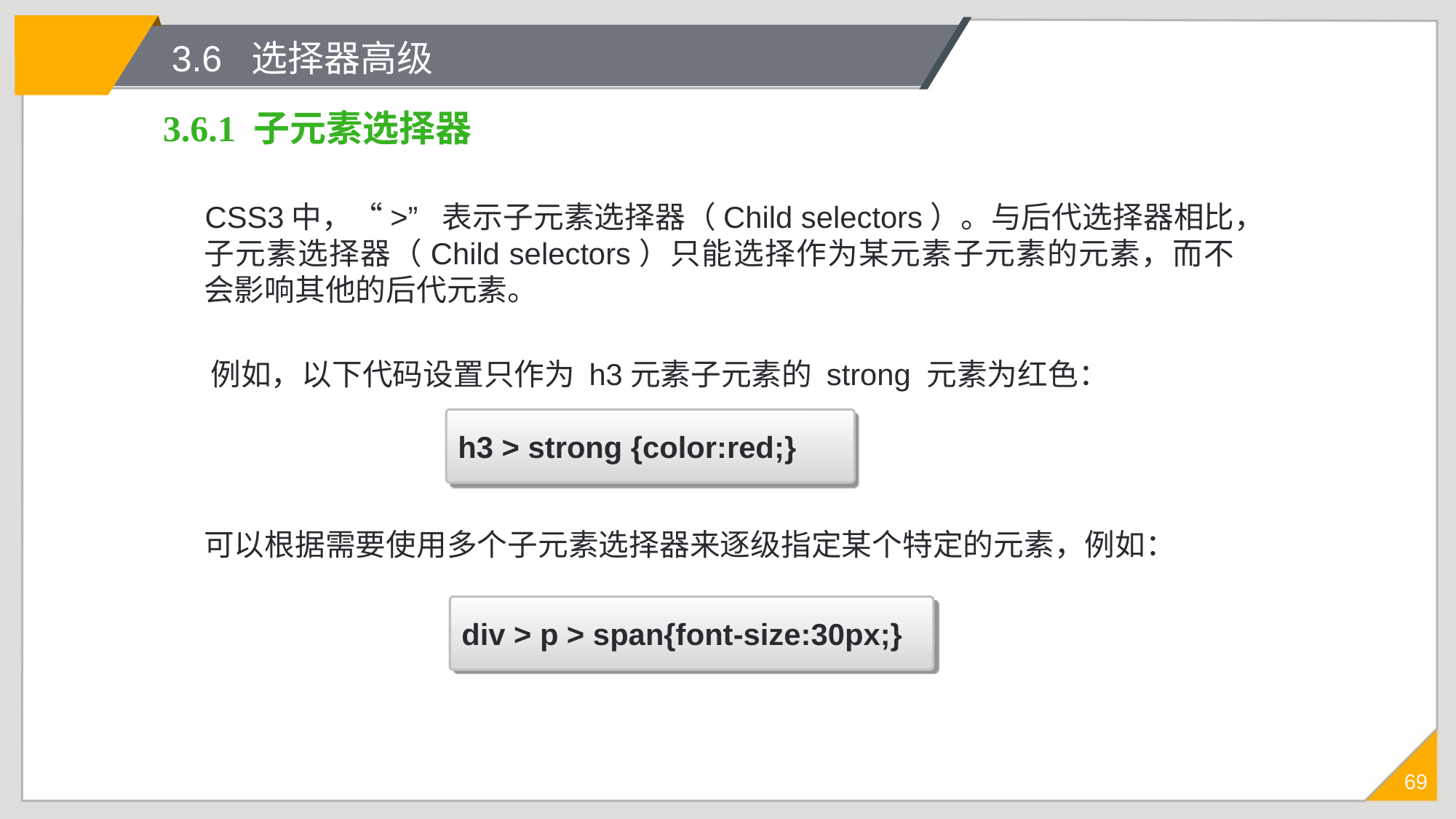

# 3.6  选择器高级
3.6.1 子元素选择器

     CSS3中，“>”  表示子元素选择器（Child selectors）。与后代选择器相比，子元素选择器（Child selectors）只能选择作为某元素子元素的元素，而不会影响其他的后代元素。

      例如，以下代码设置只作为 h3元素子元素的 strong 元素为红色：

     可以根据需要使用多个子元素选择器来逐级指定某个特定的元素，例如：

h3 > strong {color:red;}
div > p > span{font-size:30px;}